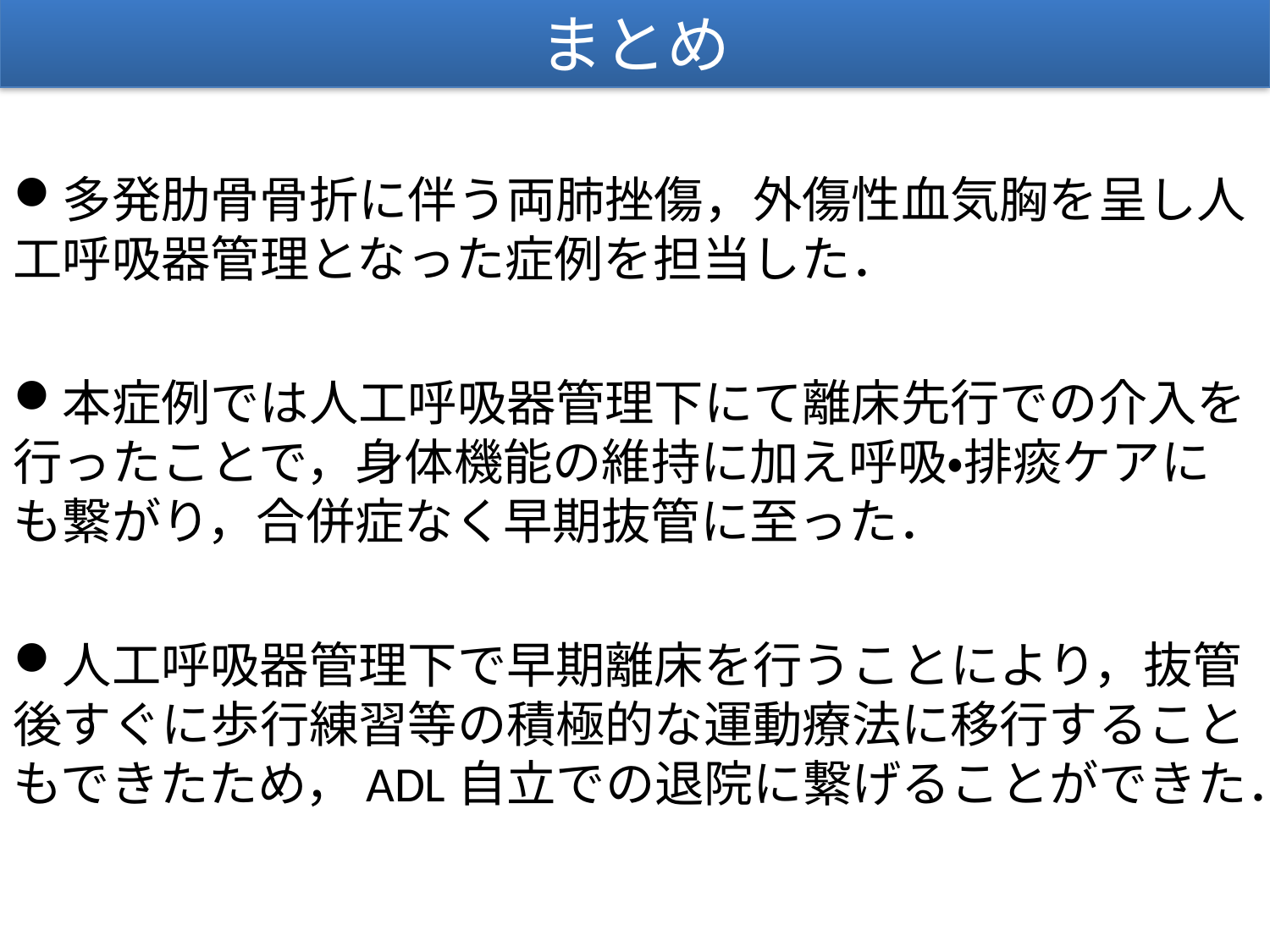

まとめ
多発肋骨骨折に伴う両肺挫傷，外傷性血気胸を呈し人工呼吸器管理となった症例を担当した．

本症例では人工呼吸器管理下にて離床先行での介入を行ったことで，身体機能の維持に加え呼吸・排痰ケアにも繋がり，合併症なく早期抜管に至った．

人工呼吸器管理下で早期離床を行うことにより，抜管後すぐに歩行練習等の積極的な運動療法に移行することもできたため，ADL自立での退院に繋げることができた．